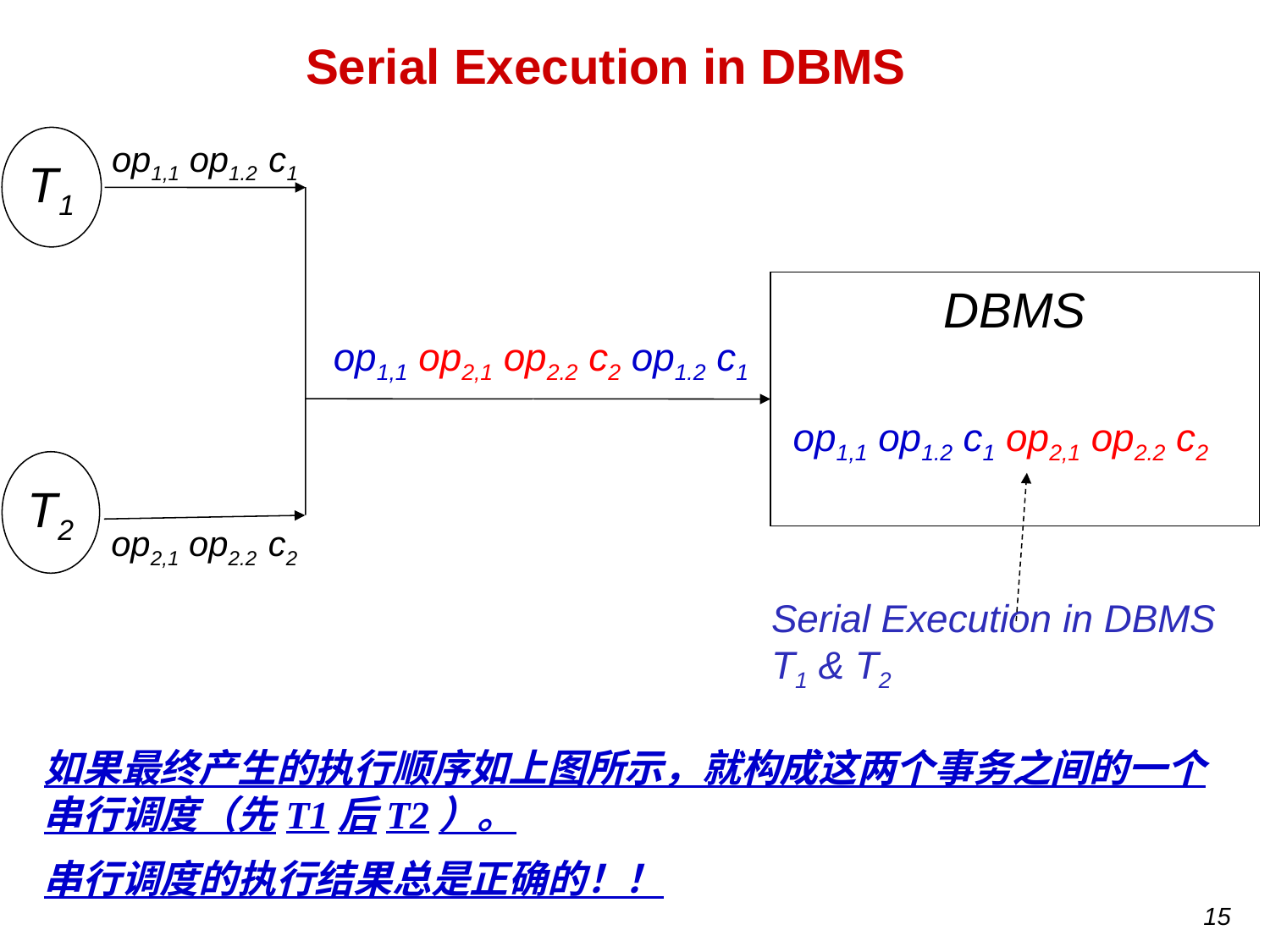

# Serial Execution in DBMS
T1
op1,1 op1.2  c1

DBMS
op1,1 op2,1 op2.2 c2 op1.2 c1

op1,1 op1.2 c1 op2,1 op2.2 c2

Serial Execution in DBMS
T1 & T2
T2
op2,1 op2.2  c2

interleaved sequence of db
operations input to DBMS
如果最终产生的执行顺序如上图所示，就构成这两个事务之间的一个串行调度（先T1后T2）。
串行调度的执行结果总是正确的！！
15